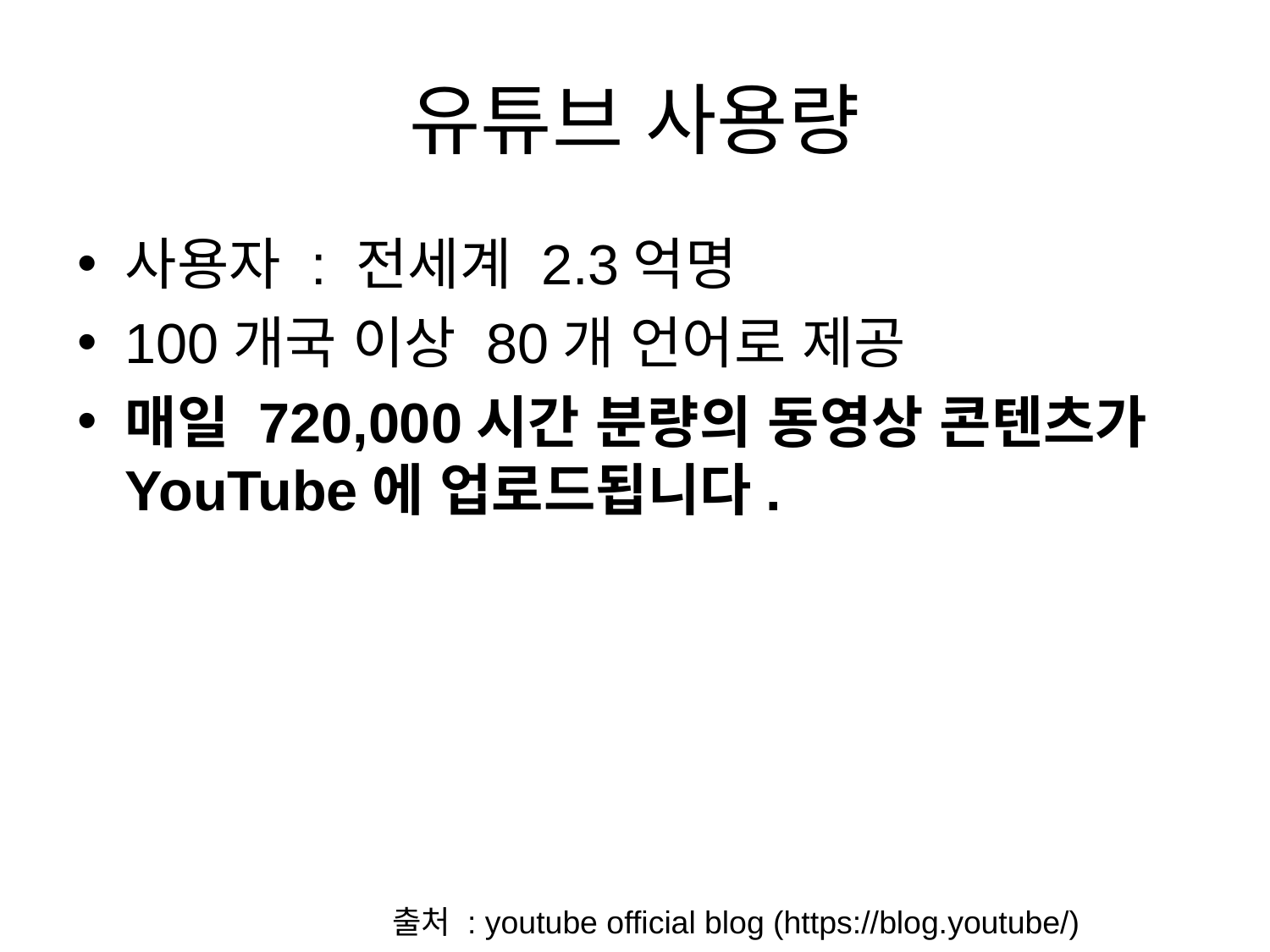

# 유튜브 사용량
사용자 : 전세계 2.3억명
100개국 이상 80개 언어로 제공
매일 720,000시간 분량의 동영상 콘텐츠가 YouTube에 업로드됩니다.

출처 : youtube official blog (https://blog.youtube/)